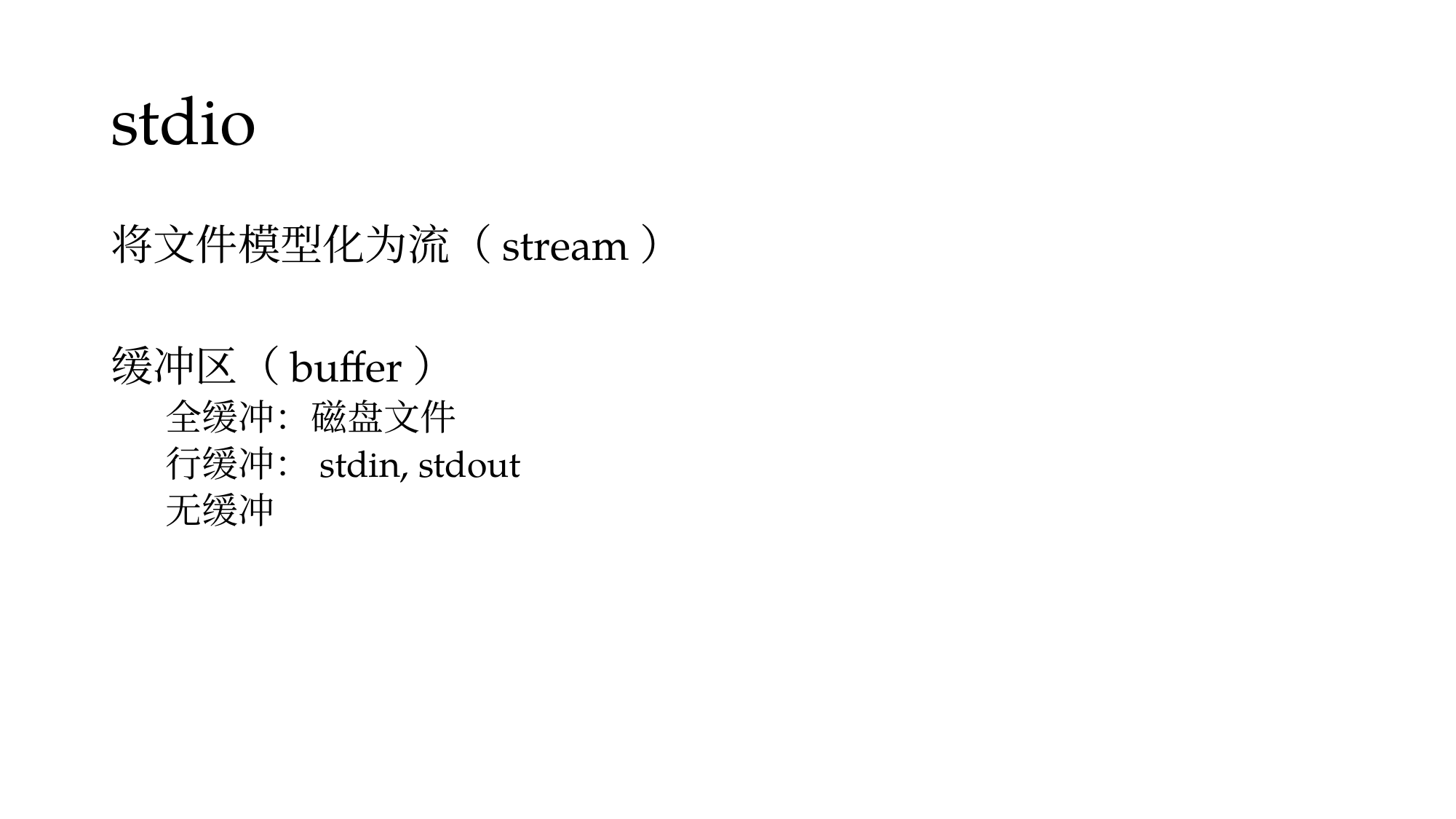

# stdio
将文件模型化为流（stream）

缓冲区（buffer）
全缓冲：磁盘文件
行缓冲：stdin, stdout
无缓冲